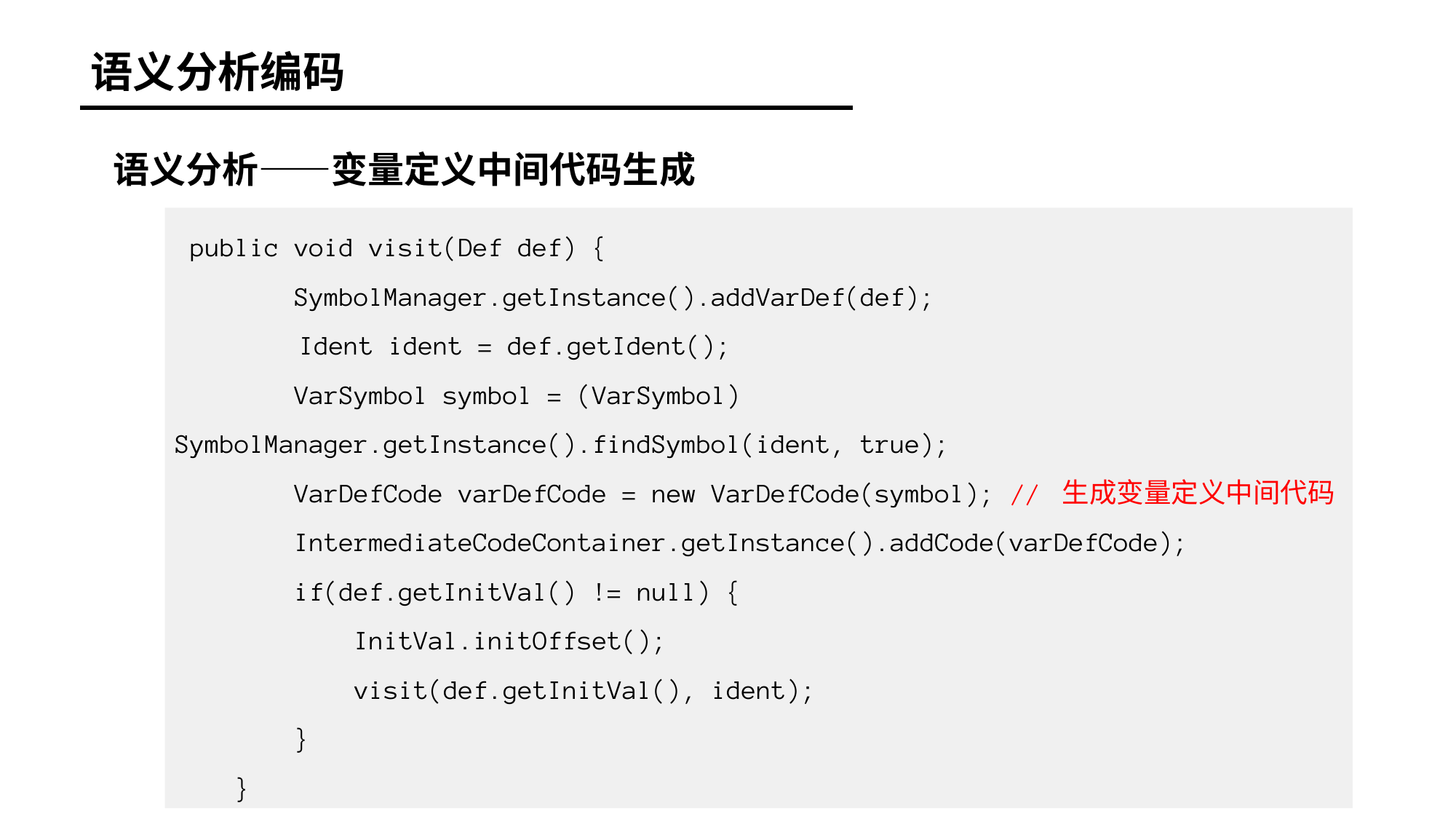

语义分析编码
语义分析——变量定义中间代码生成
 public void visit(Def def) {
        SymbolManager.getInstance().addVarDef(def);
	 Ident ident = def.getIdent();
        VarSymbol symbol = (VarSymbol) SymbolManager.getInstance().findSymbol(ident, true);
        VarDefCode varDefCode = new VarDefCode(symbol); // 生成变量定义中间代码
        IntermediateCodeContainer.getInstance().addCode(varDefCode);
        if(def.getInitVal() != null) {
            InitVal.initOffset();
            visit(def.getInitVal(), ident);
        }
    }